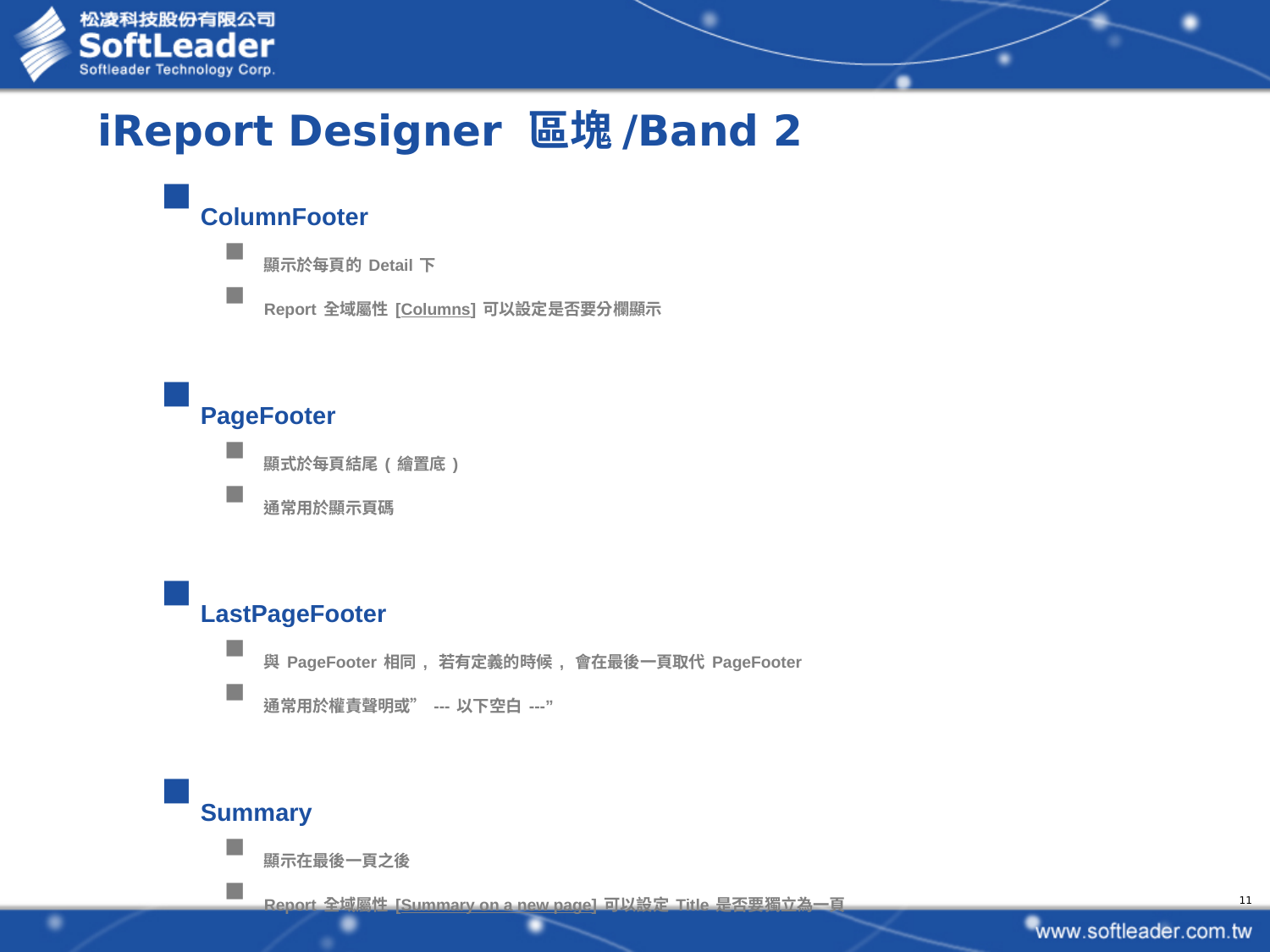

# iReport Designer 區塊/Band 2
ColumnFooter
顯示於每頁的Detail下
Report全域屬性[Columns]可以設定是否要分欄顯示

PageFooter
顯式於每頁結尾(繪置底)
通常用於顯示頁碼

LastPageFooter
與PageFooter相同, 若有定義的時候, 會在最後一頁取代PageFooter
通常用於權責聲明或”---以下空白---”

Summary
顯示在最後一頁之後
Report全域屬性[Summary on a new page]可以設定Title是否要獨立為一頁

11